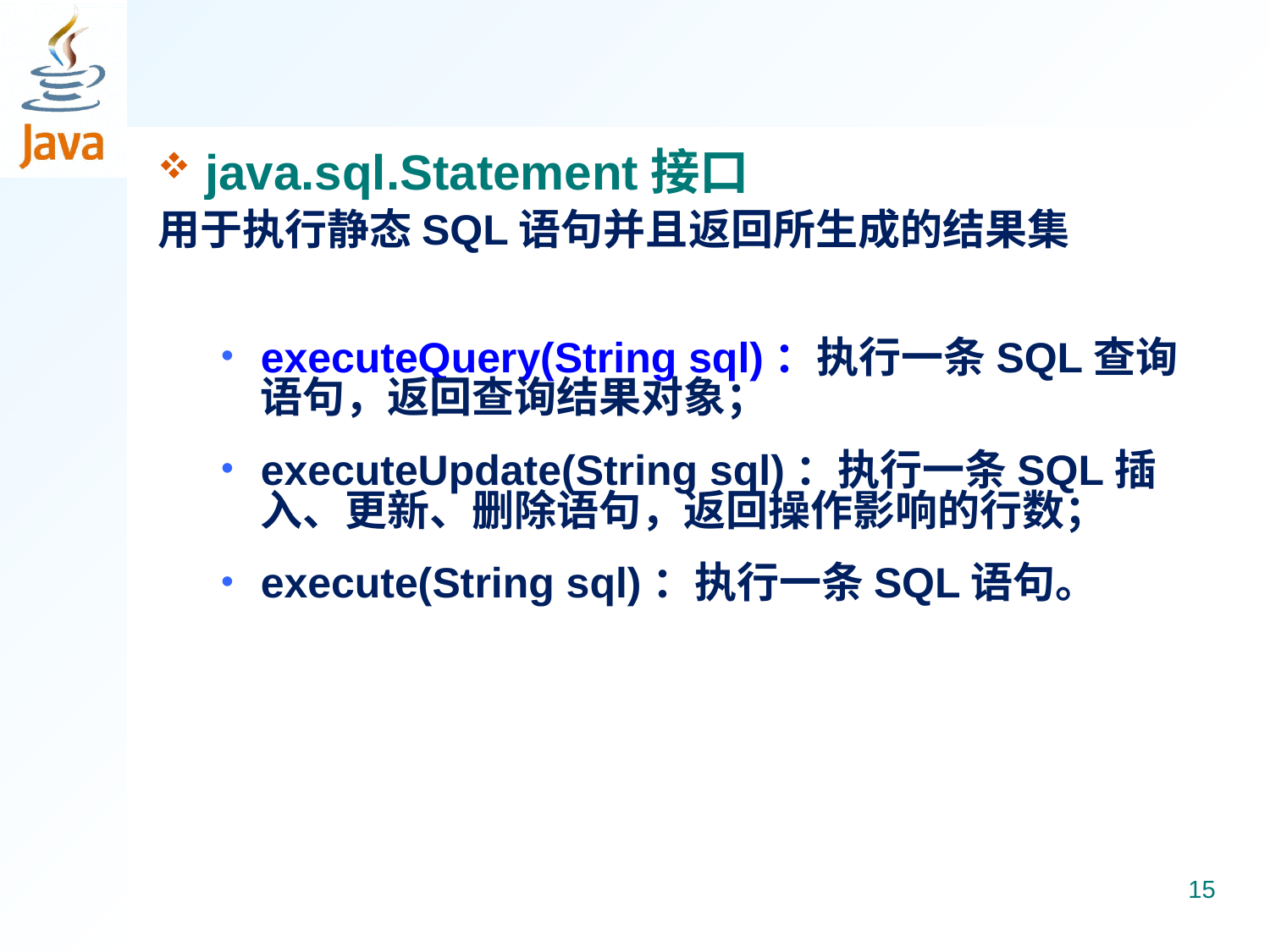

java.sql.Statement接口
用于执行静态SQL语句并且返回所生成的结果集

executeQuery(String sql)：执行一条SQL查询语句，返回查询结果对象；
executeUpdate(String sql)：执行一条SQL插入、更新、删除语句，返回操作影响的行数；
execute(String sql)：执行一条SQL语句。